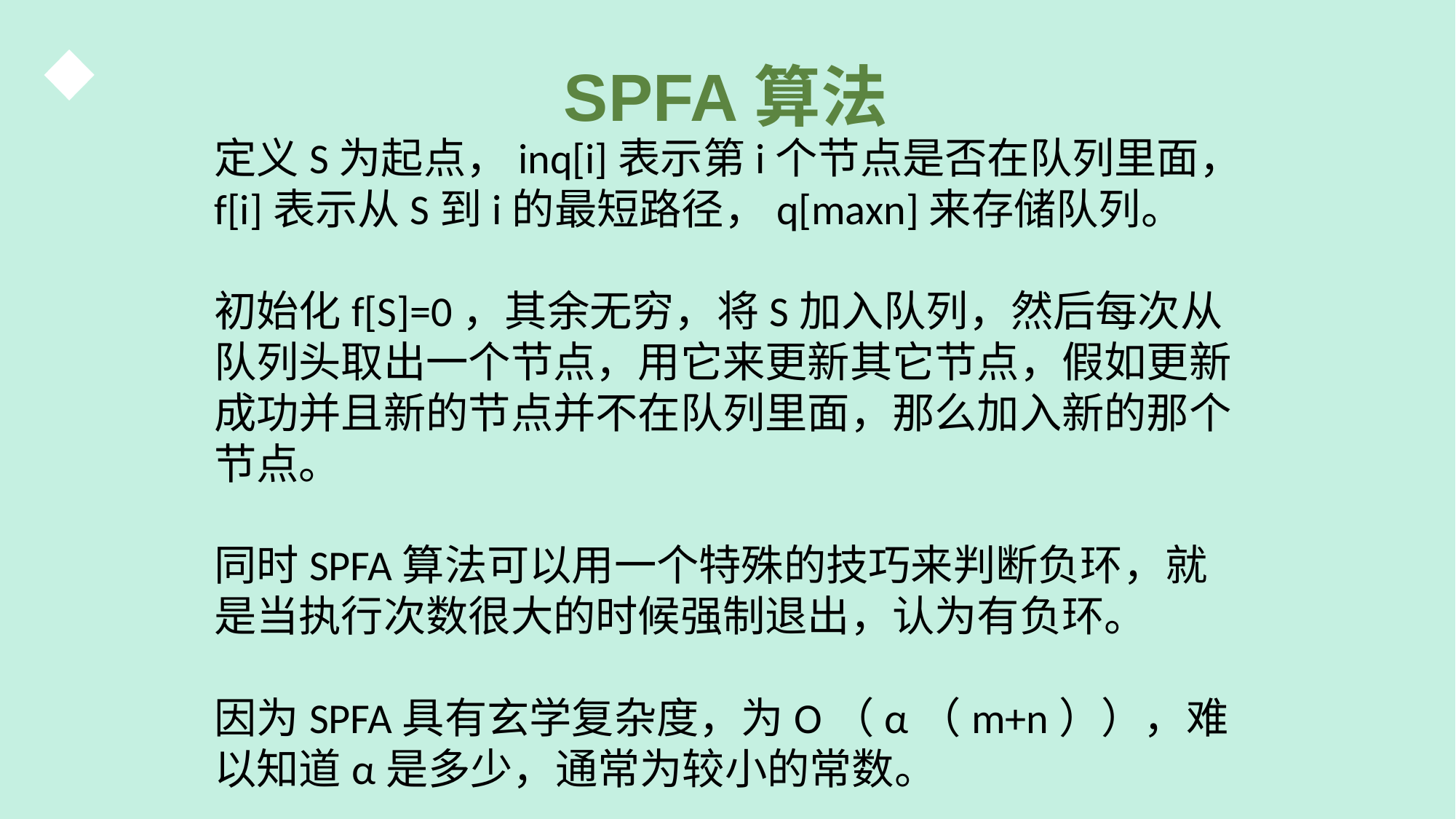

SPFA算法
定义S为起点，inq[i]表示第i个节点是否在队列里面，f[i]表示从S到i的最短路径，q[maxn]来存储队列。

初始化f[S]=0，其余无穷，将S加入队列，然后每次从队列头取出一个节点，用它来更新其它节点，假如更新成功并且新的节点并不在队列里面，那么加入新的那个节点。

同时SPFA算法可以用一个特殊的技巧来判断负环，就是当执行次数很大的时候强制退出，认为有负环。

因为SPFA具有玄学复杂度，为O（α（m+n）），难以知道α是多少，通常为较小的常数。